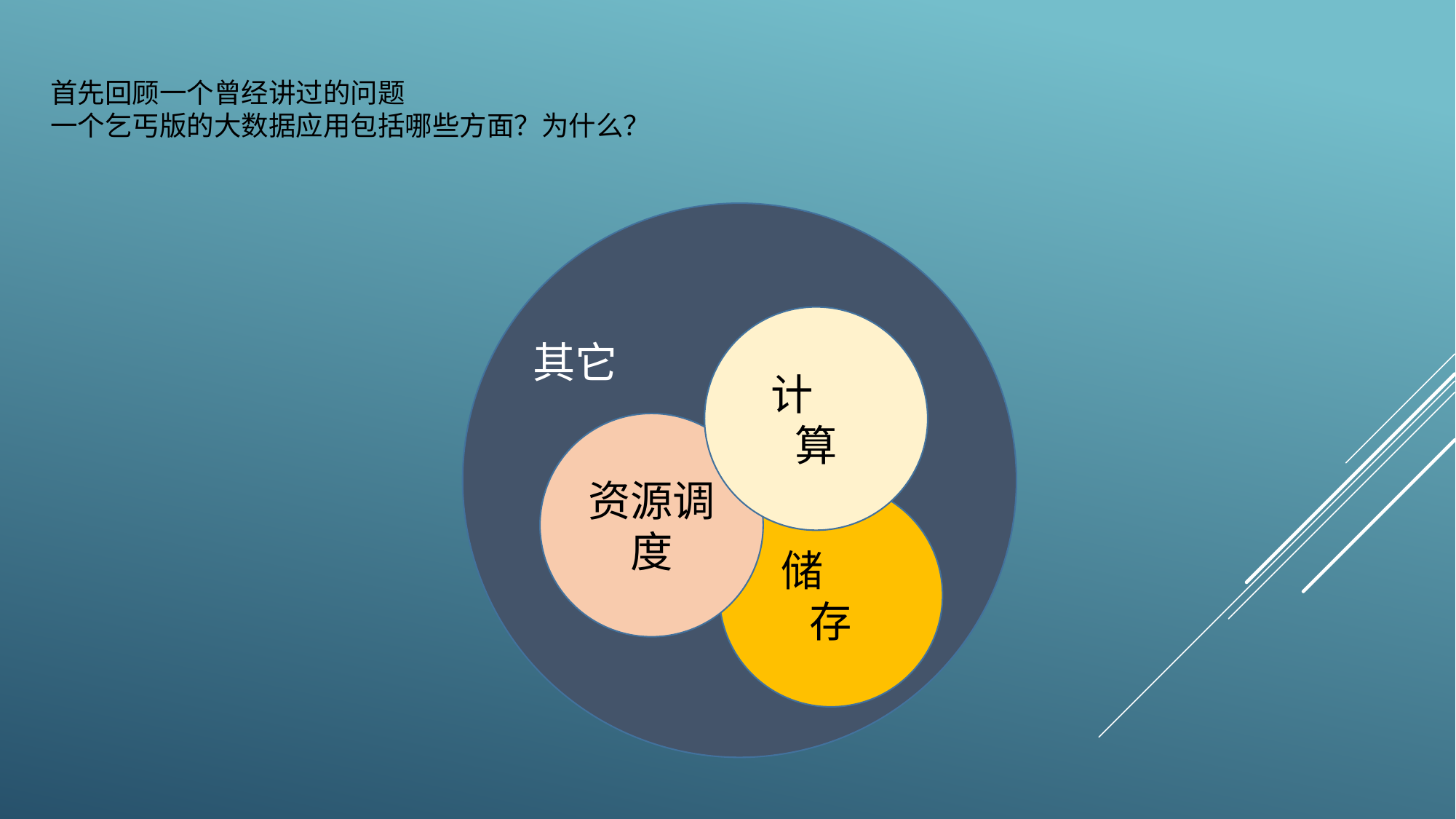

首先回顾一个曾经讲过的问题
一个乞丐版的大数据应用包括哪些方面？为什么？
其它
计      算
其它
资源调度
储       存